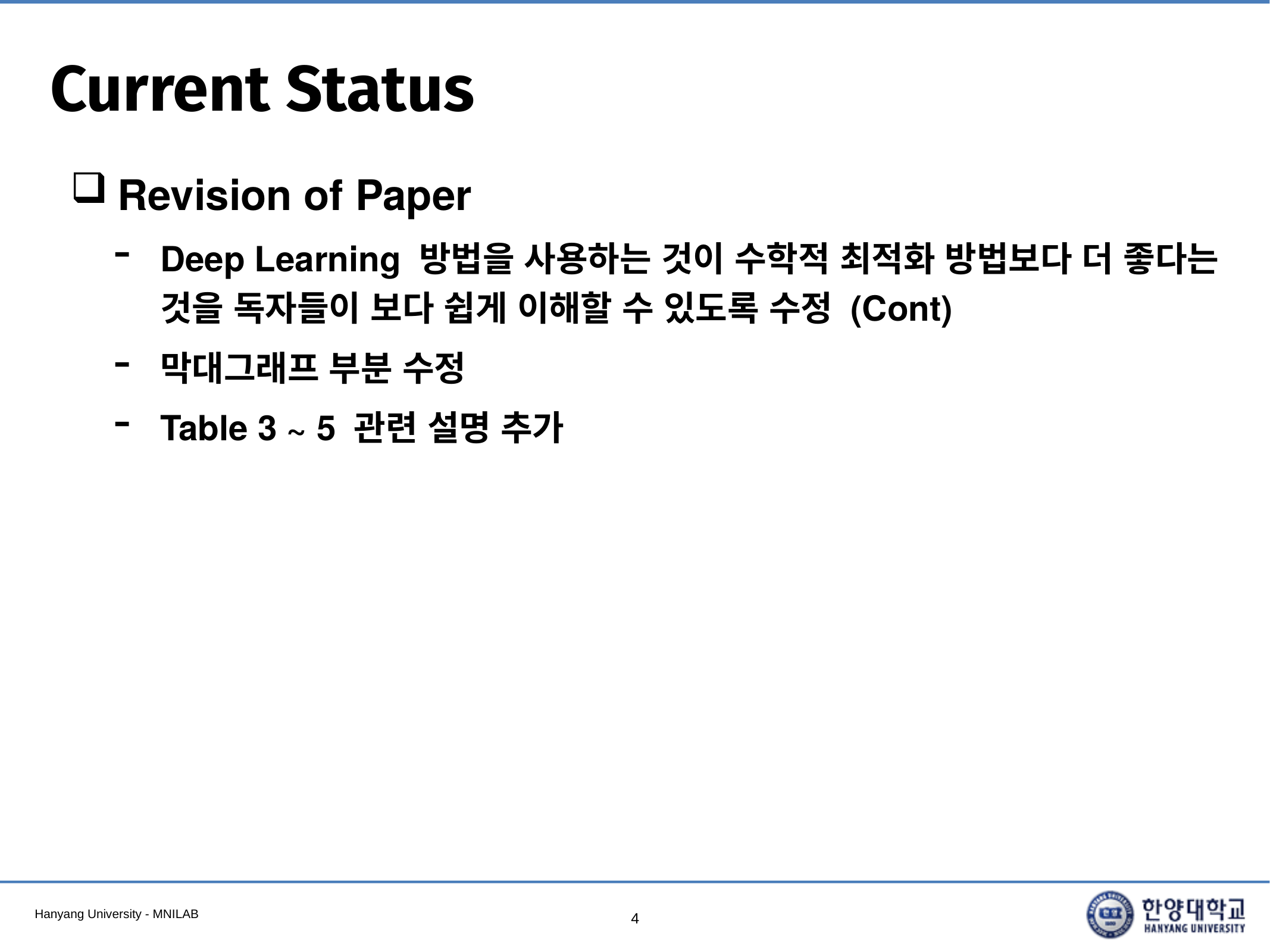

# Current Status
Revision of Paper
Deep Learning 방법을 사용하는 것이 수학적 최적화 방법보다 더 좋다는 것을 독자들이 보다 쉽게 이해할 수 있도록 수정 (Cont)
막대그래프 부분 수정
Table 3 ~ 5 관련 설명 추가
4